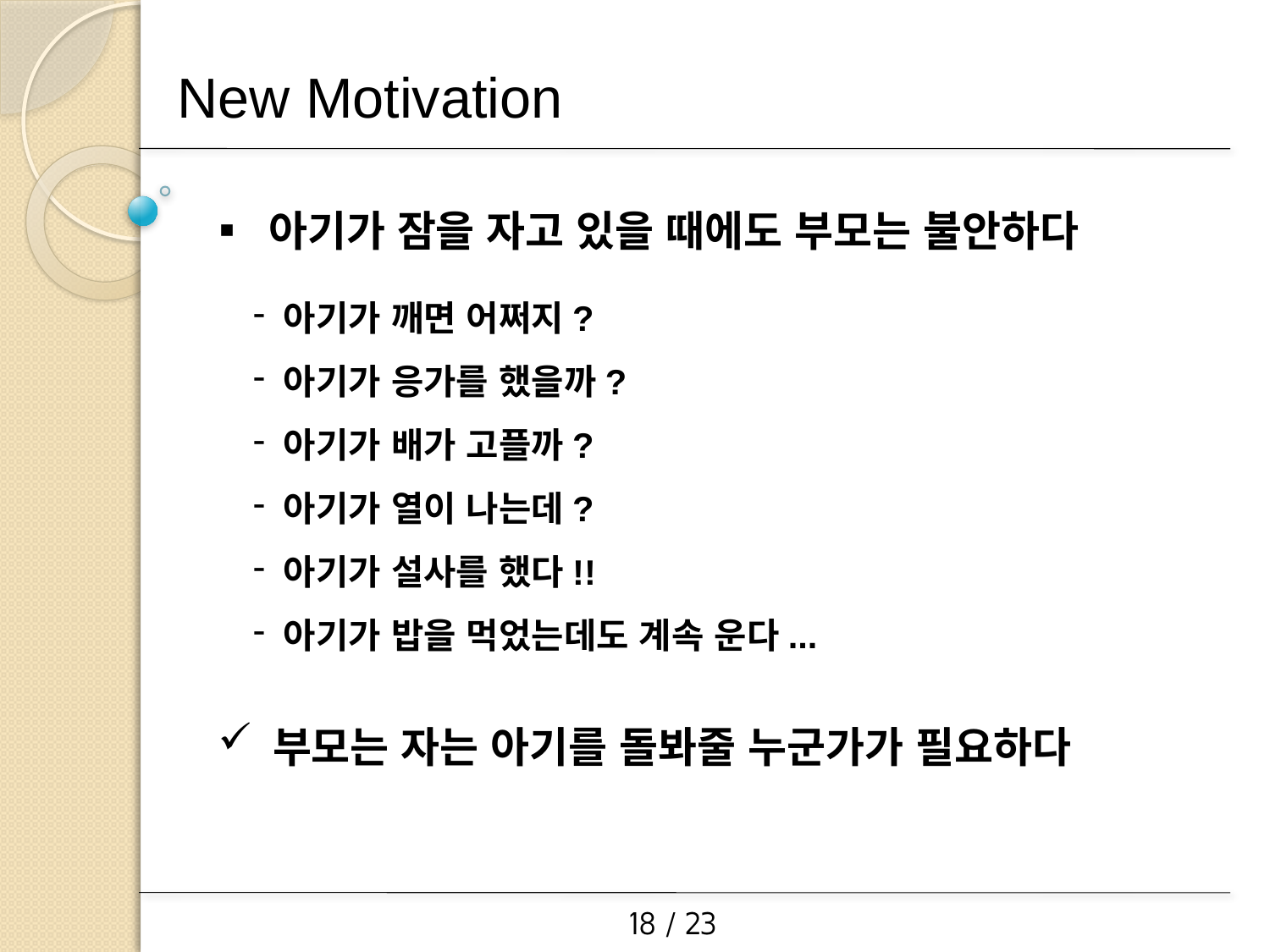

New Motivation
▪ 아기가 잠을 자고 있을 때에도 부모는 불안하다
 아기가 깨면 어쩌지?
 아기가 응가를 했을까?
 아기가 배가 고플까?
 아기가 열이 나는데?
 아기가 설사를 했다!!
 아기가 밥을 먹었는데도 계속 운다...
 부모는 자는 아기를 돌봐줄 누군가가 필요하다
18 / 23